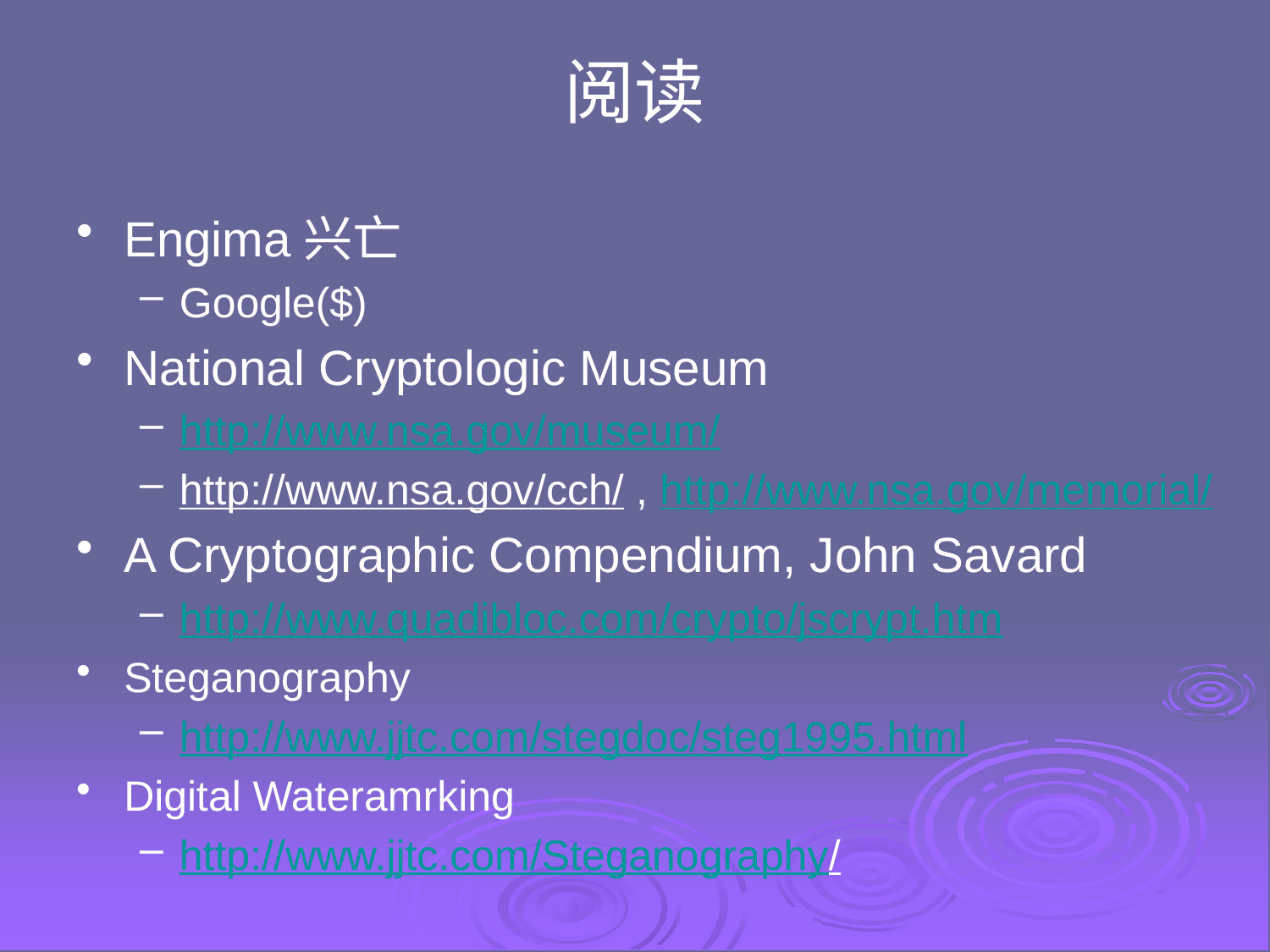

# 阅读
Engima兴亡
Google($)
National Cryptologic Museum
http://www.nsa.gov/museum/
http://www.nsa.gov/cch/ , http://www.nsa.gov/memorial/
A Cryptographic Compendium, John Savard
http://www.quadibloc.com/crypto/jscrypt.htm
Steganography
http://www.jjtc.com/stegdoc/steg1995.html
Digital Wateramrking
http://www.jjtc.com/Steganography/